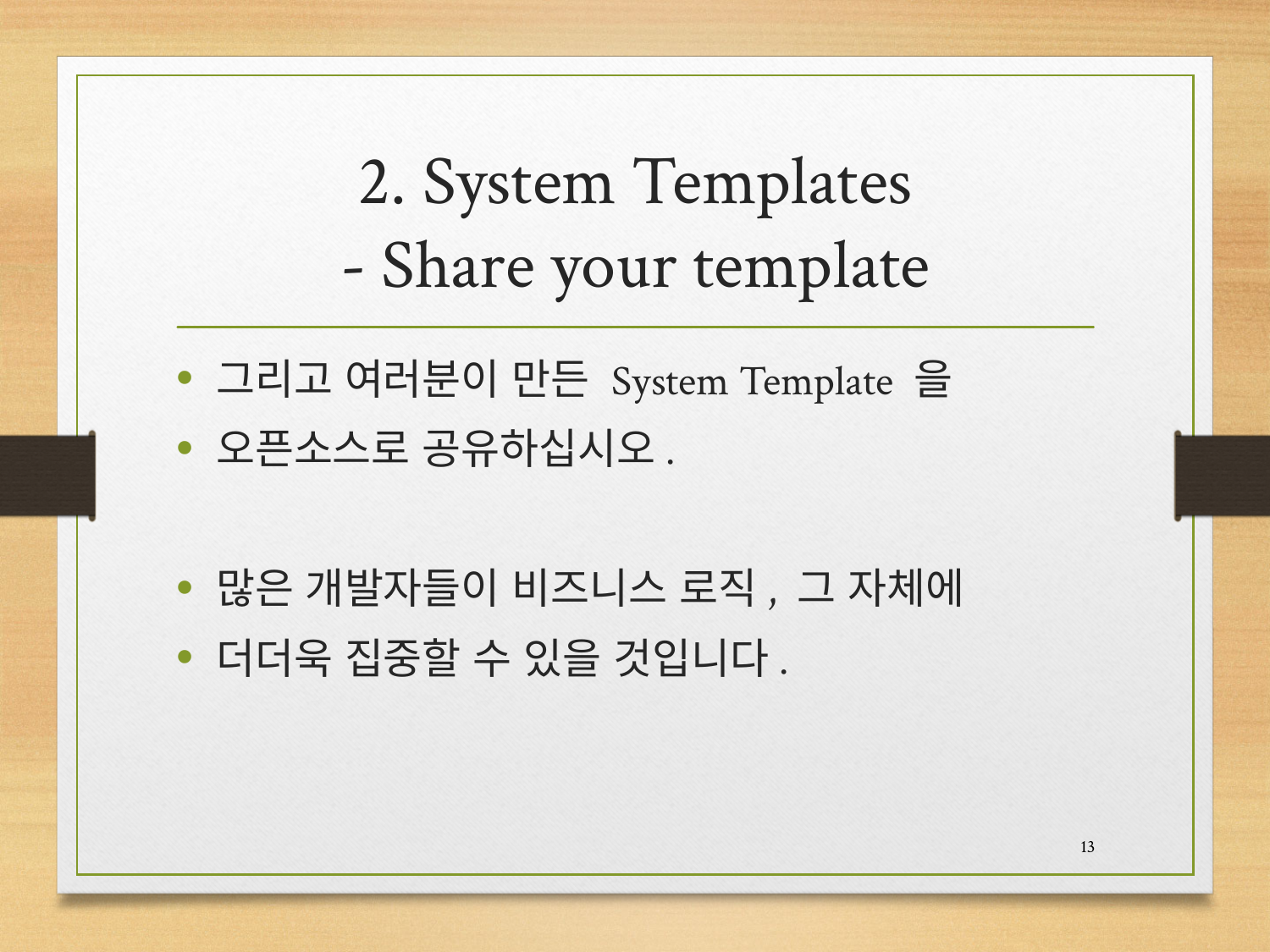

# 2. System Templates - Share your template
그리고 여러분이 만든 System Template 을
오픈소스로 공유하십시오.

많은 개발자들이 비즈니스 로직, 그 자체에
더더욱 집중할 수 있을 것입니다.
13